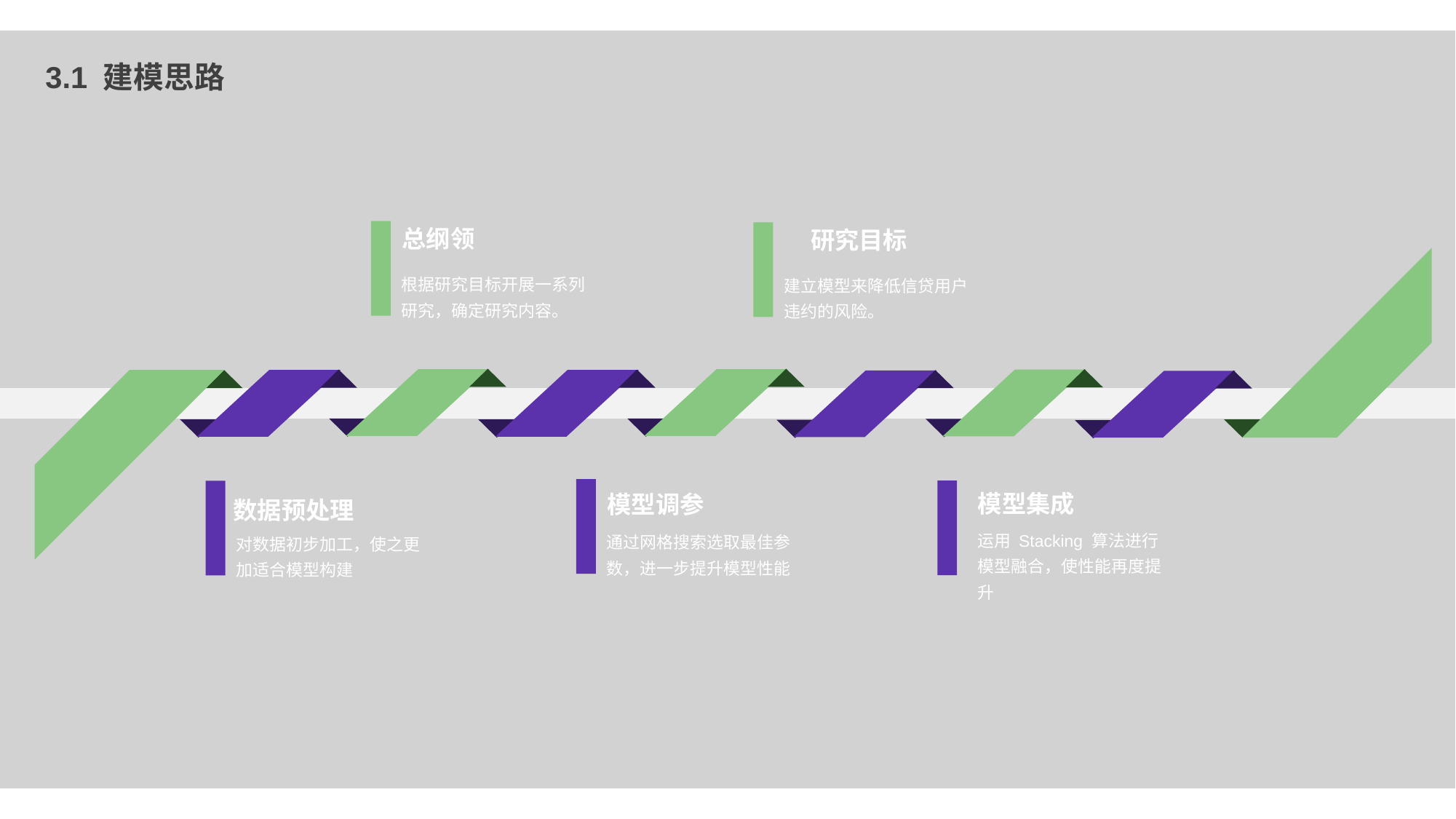

3.1 建模思路
总纲领
根据研究目标开展一系列研究，确定研究内容。

研究目标
建立模型来降低信贷用户违约的风险。

模型集成
运用 Stacking 算法进行模型融合，使性能再度提升

模型调参
通过网格搜索选取最佳参数，进一步提升模型性能

数据预处理
对数据初步加工，使之更加适合模型构建